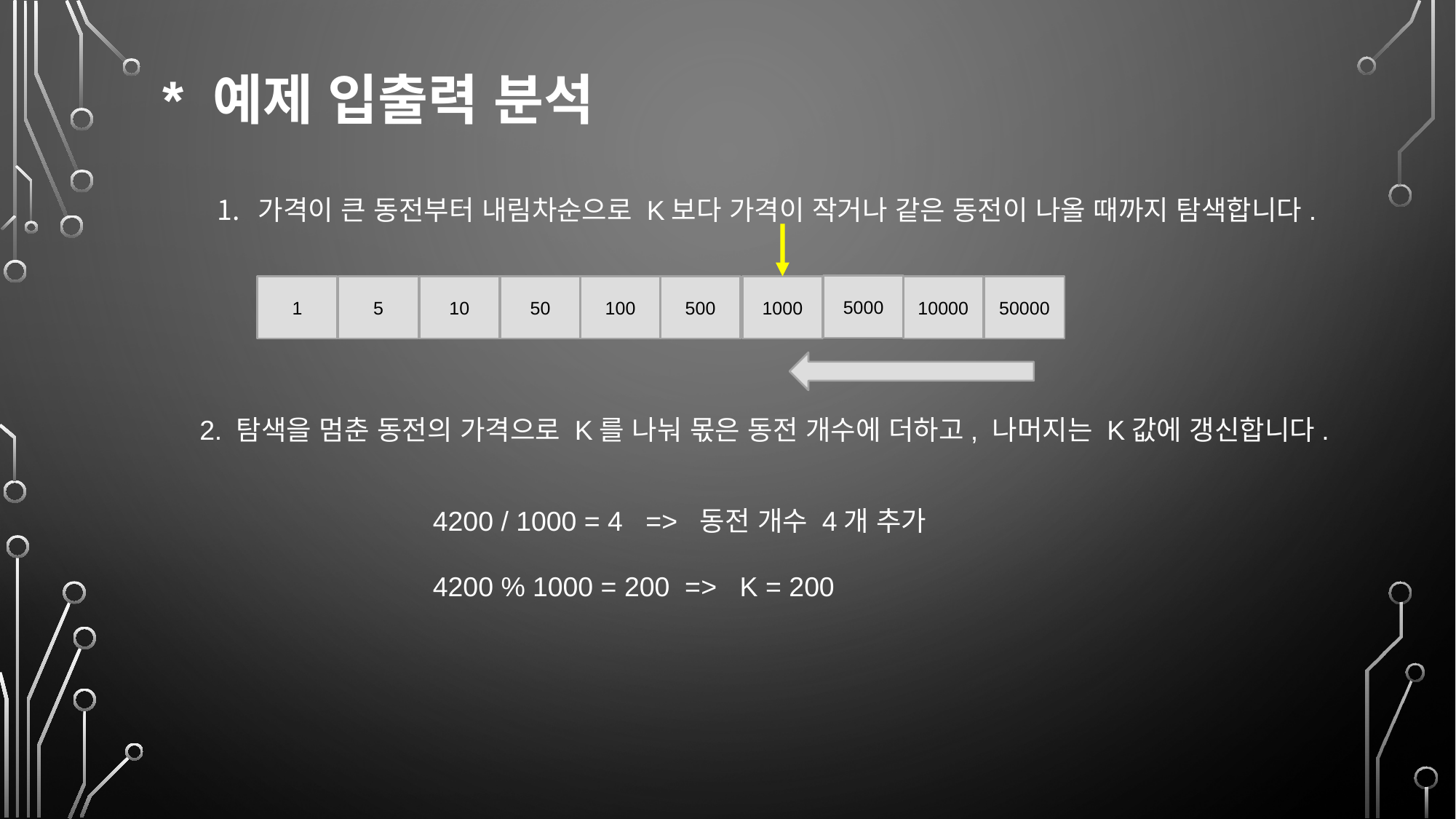

* 예제 입출력 분석
가격이 큰 동전부터 내림차순으로 K보다 가격이 작거나 같은 동전이 나올 때까지 탐색합니다.

5000
1
5
10
50
100
1000
10000
50000
500

2. 탐색을 멈춘 동전의 가격으로 K를 나눠 몫은 동전 개수에 더하고, 나머지는 K값에 갱신합니다.
4200 / 1000 = 4   =>  동전 개수 4개 추가

4200 % 1000 = 200  =>   K = 200